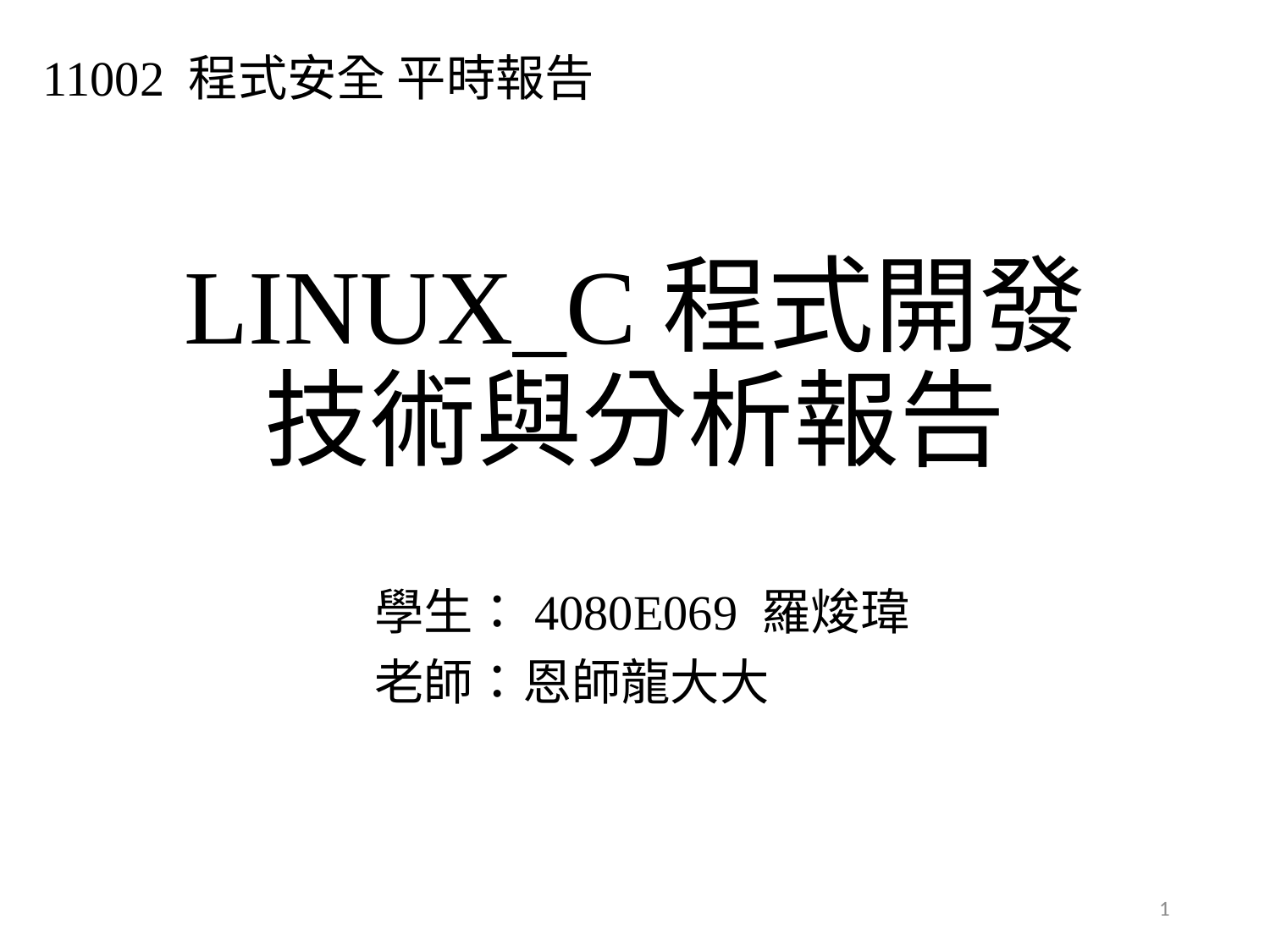

11002 程式安全 平時報告
# LINUX_C程式開發 技術與分析報告
學生：4080E069 羅焌瑋
老師：恩師龍大大
1